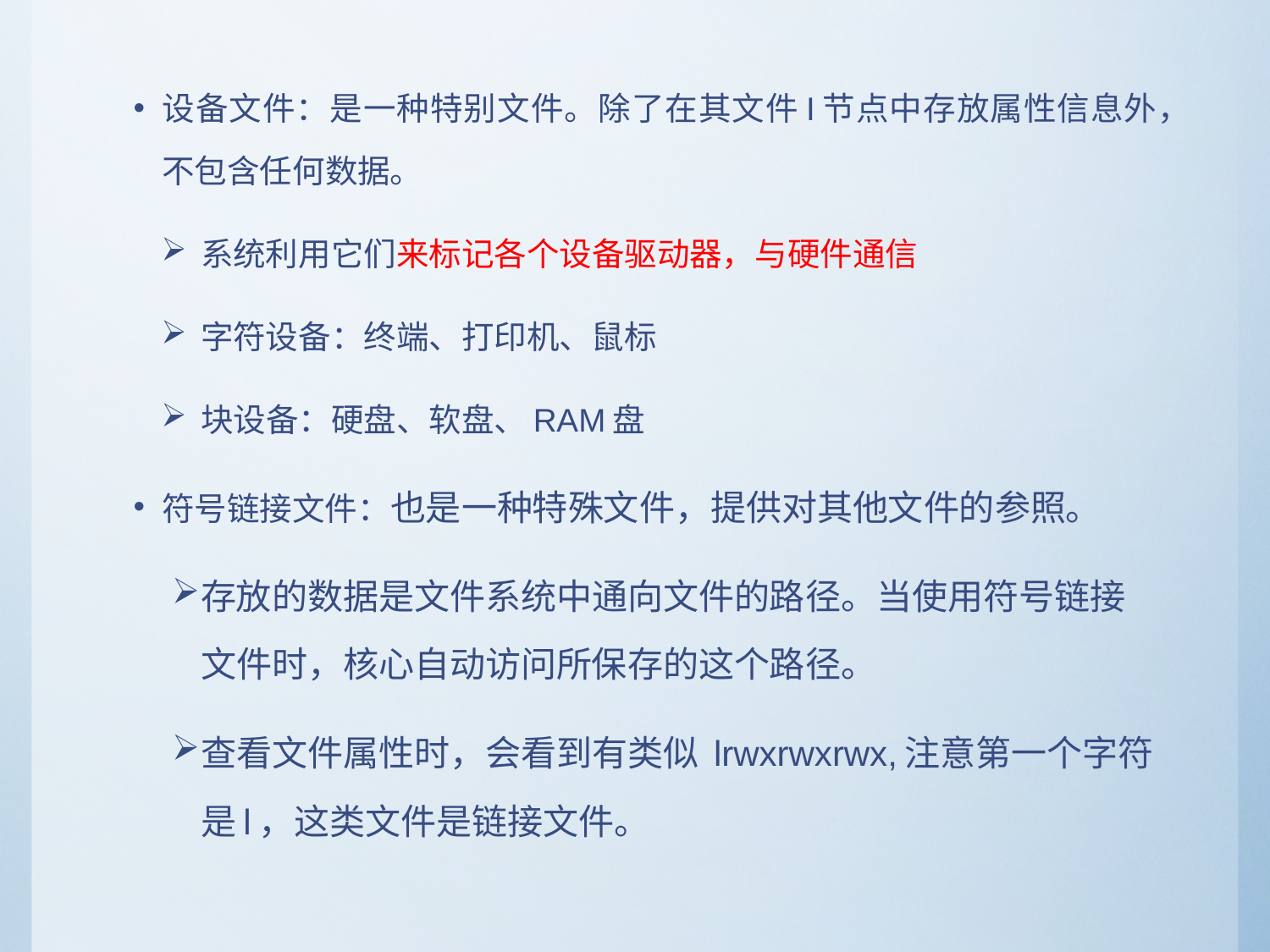

设备文件：是一种特别文件。除了在其文件I节点中存放属性信息外，不包含任何数据。
系统利用它们来标记各个设备驱动器，与硬件通信
字符设备：终端、打印机、鼠标
块设备：硬盘、软盘、RAM盘
符号链接文件：也是一种特殊文件，提供对其他文件的参照。
存放的数据是文件系统中通向文件的路径。当使用符号链接文件时，核心自动访问所保存的这个路径。
查看文件属性时，会看到有类似 lrwxrwxrwx,注意第一个字符是l，这类文件是链接文件。